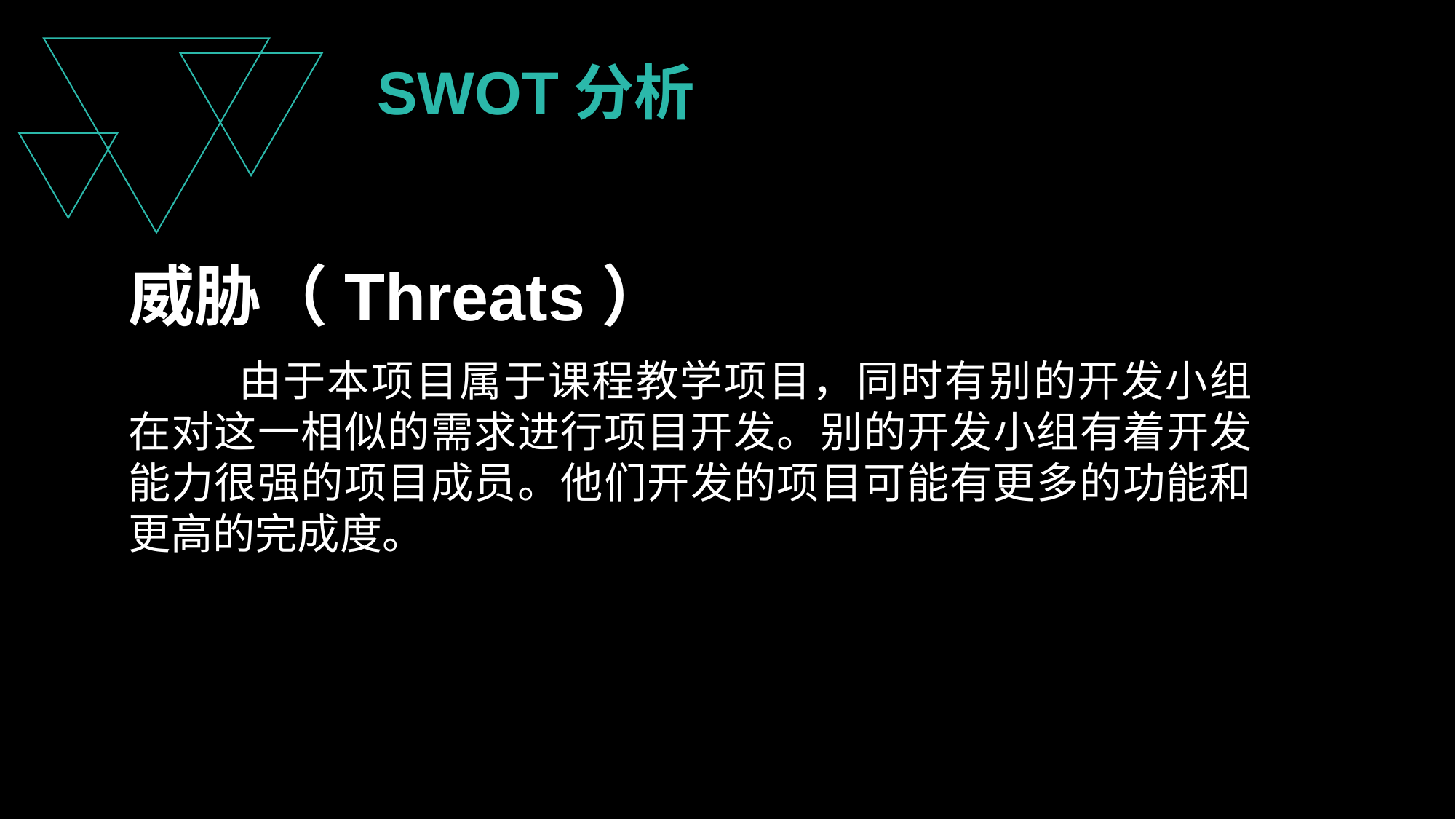

SWOT分析

威胁（Threats）
	由于本项目属于课程教学项目，同时有别的开发小组在对这一相似的需求进行项目开发。别的开发小组有着开发能力很强的项目成员。他们开发的项目可能有更多的功能和更高的完成度。